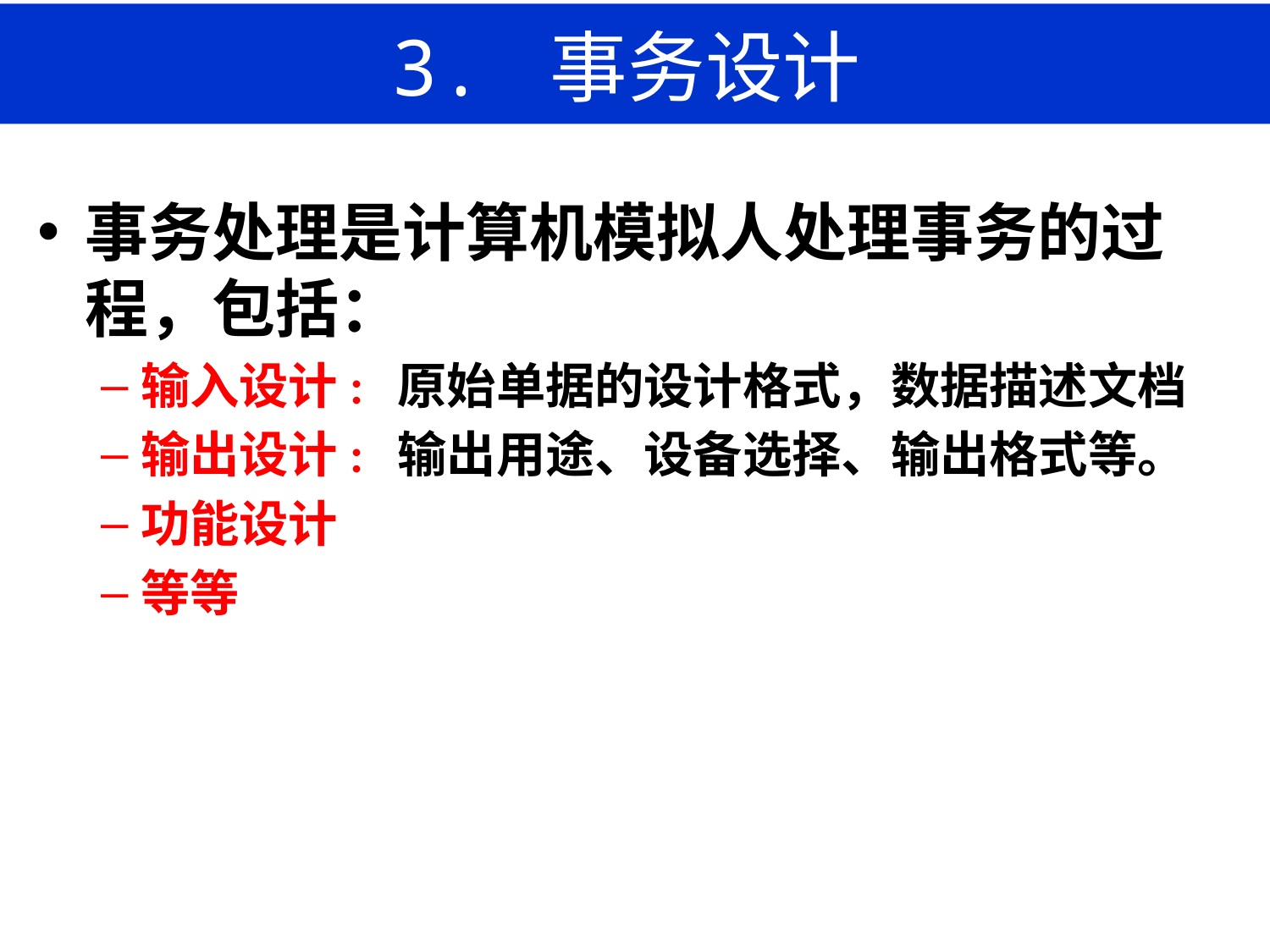

# 3. 事务设计
事务处理是计算机模拟人处理事务的过程，包括：
输入设计:  原始单据的设计格式，数据描述文档
输出设计:  输出用途、设备选择、输出格式等。
功能设计
等等